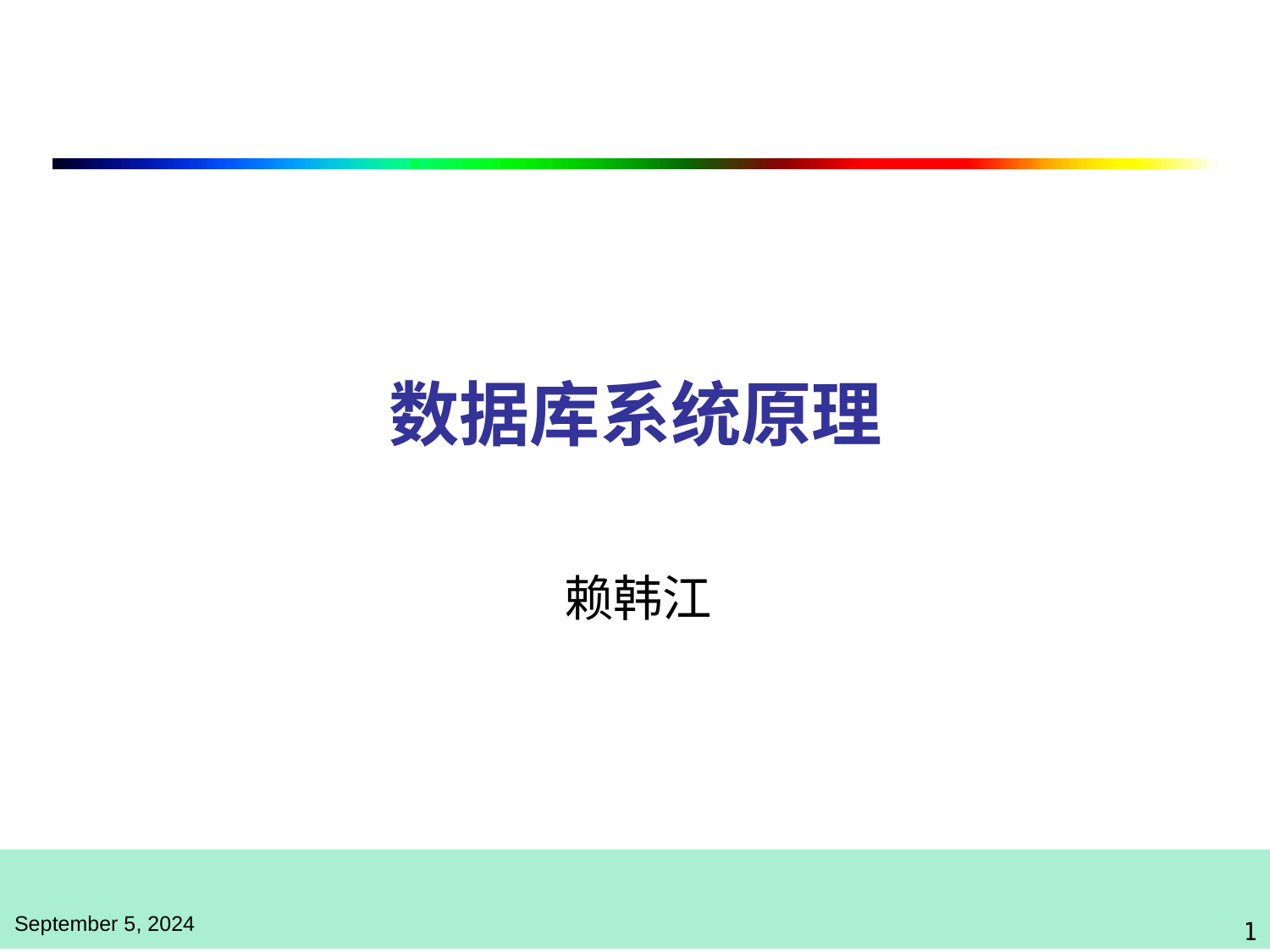

# 数据库系统原理
赖韩江

1
September 5, 2024